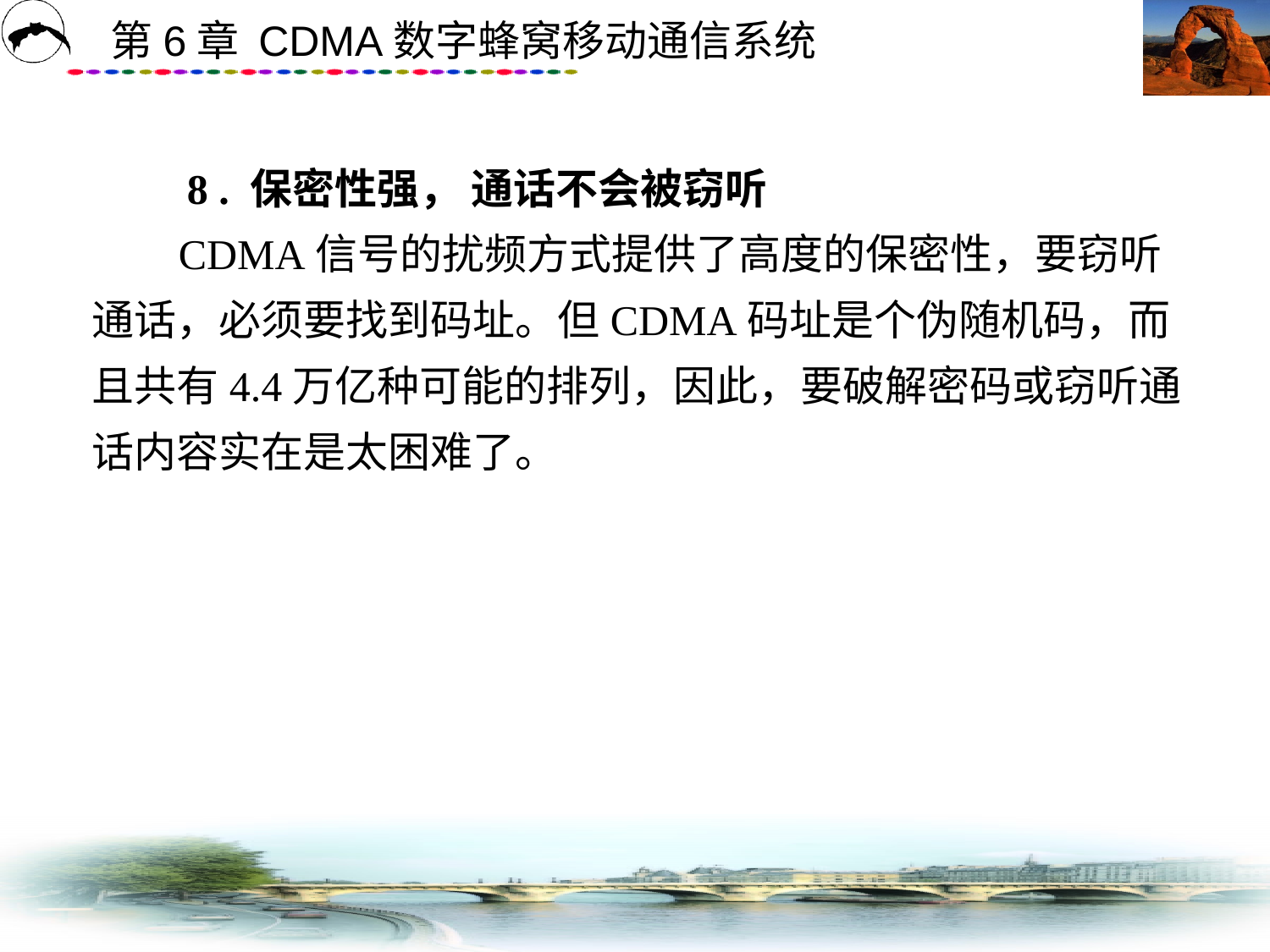

# 8 . 保密性强， 通话不会被窃听 CDMA信号的扰频方式提供了高度的保密性，要窃听通话，必须要找到码址。但CDMA码址是个伪随机码，而且共有4.4万亿种可能的排列，因此，要破解密码或窃听通话内容实在是太困难了。